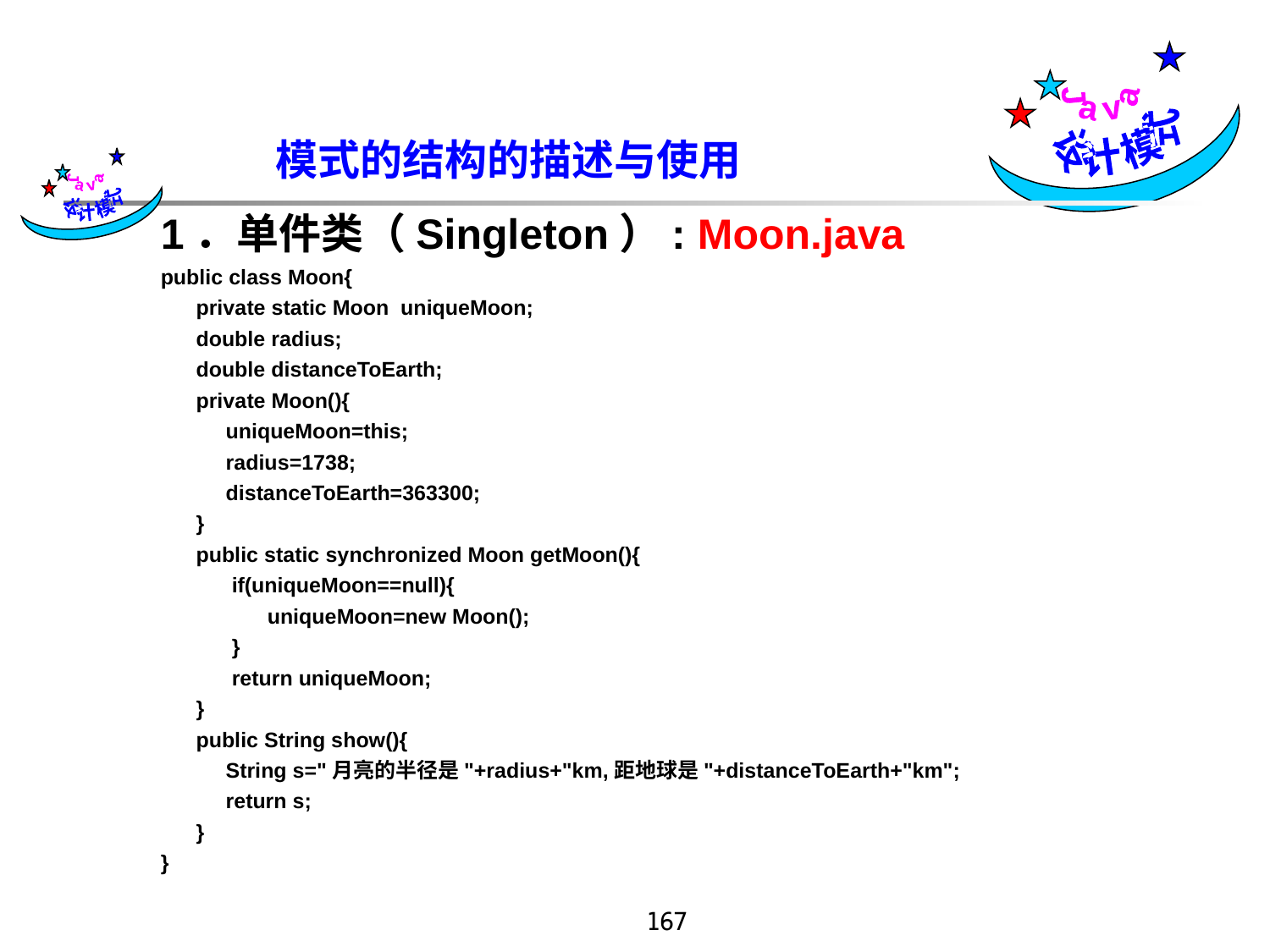

Java
设计模式

模式的结构的描述与使用

  Java
设计模式

1．单件类（Singleton）: Moon.java
public class Moon{
      private static Moon  uniqueMoon;
      double radius;
      double distanceToEarth;
      private Moon(){
           uniqueMoon=this;
           radius=1738;
           distanceToEarth=363300;
      }
      public static synchronized Moon getMoon(){
            if(uniqueMoon==null){
                  uniqueMoon=new Moon();
            }
            return uniqueMoon;
      }
      public String show(){
           String s="月亮的半径是"+radius+"km,距地球是"+distanceToEarth+"km";
           return s;
      }
}

167